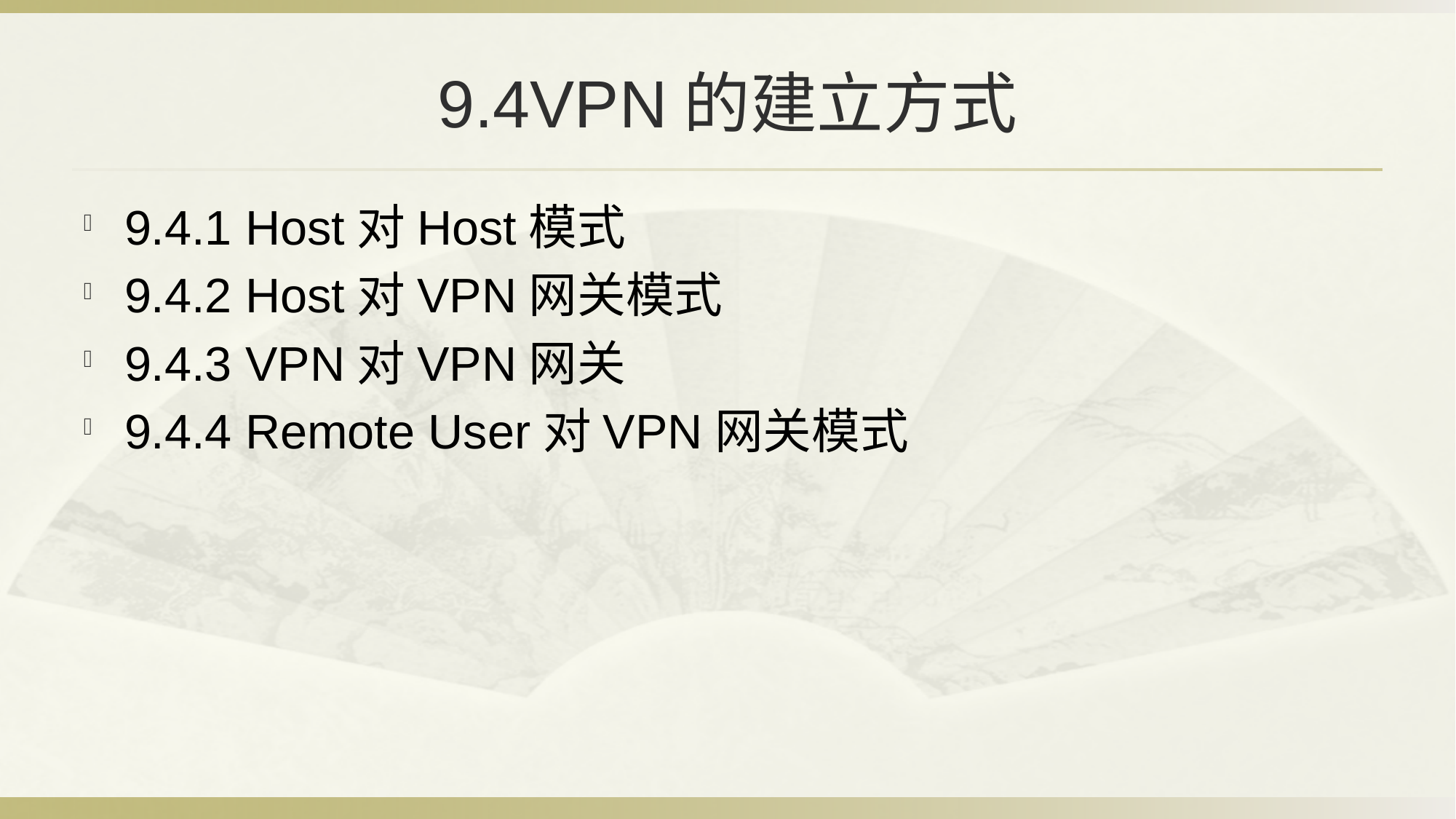

# 9.4VPN的建立方式
9.4.1 Host对Host模式
9.4.2 Host对VPN网关模式
9.4.3 VPN对VPN网关
9.4.4 Remote User对VPN网关模式